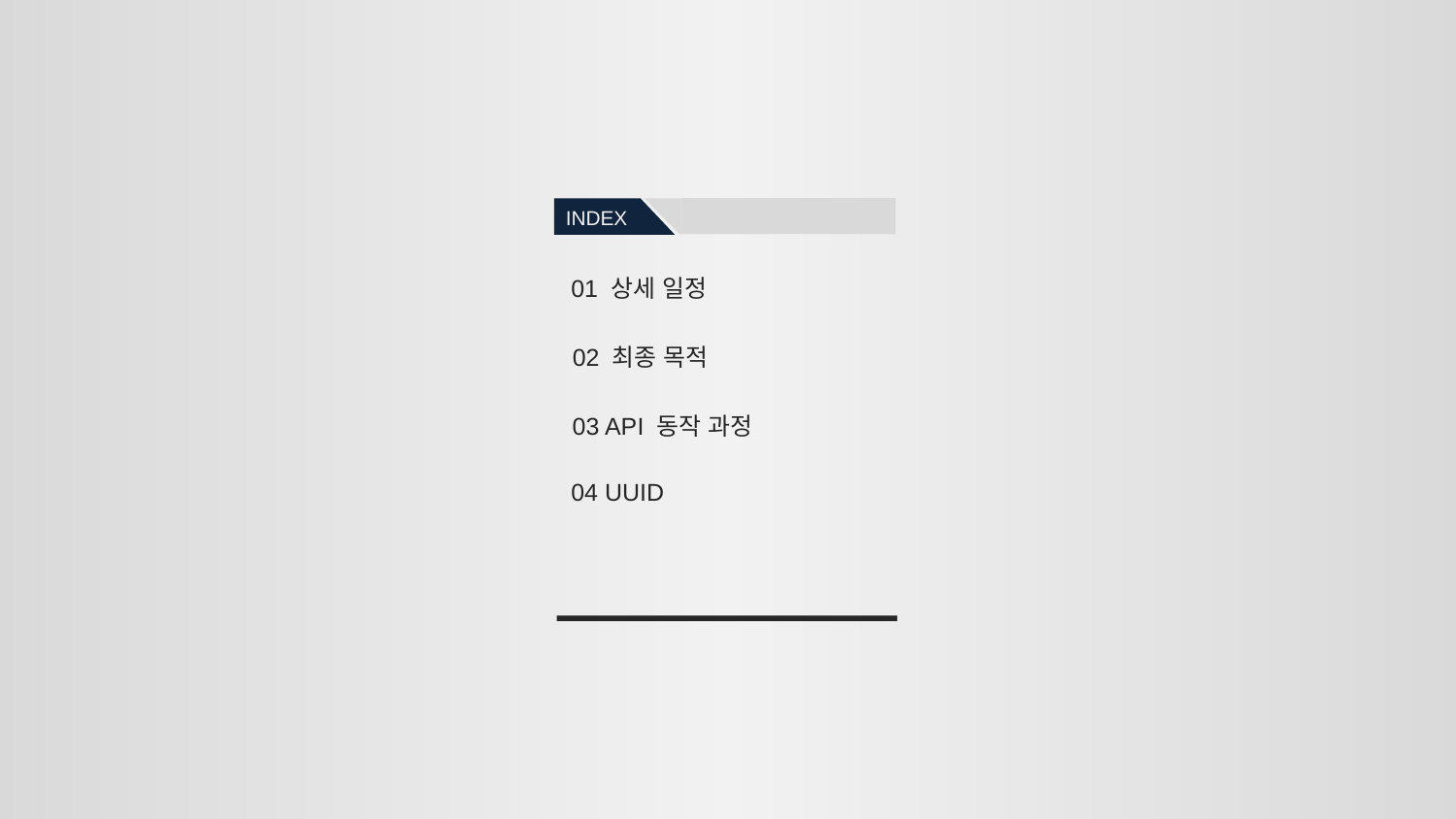

INDEX

01 상세 일정
02 최종 목적
03 API 동작 과정
04 UUID